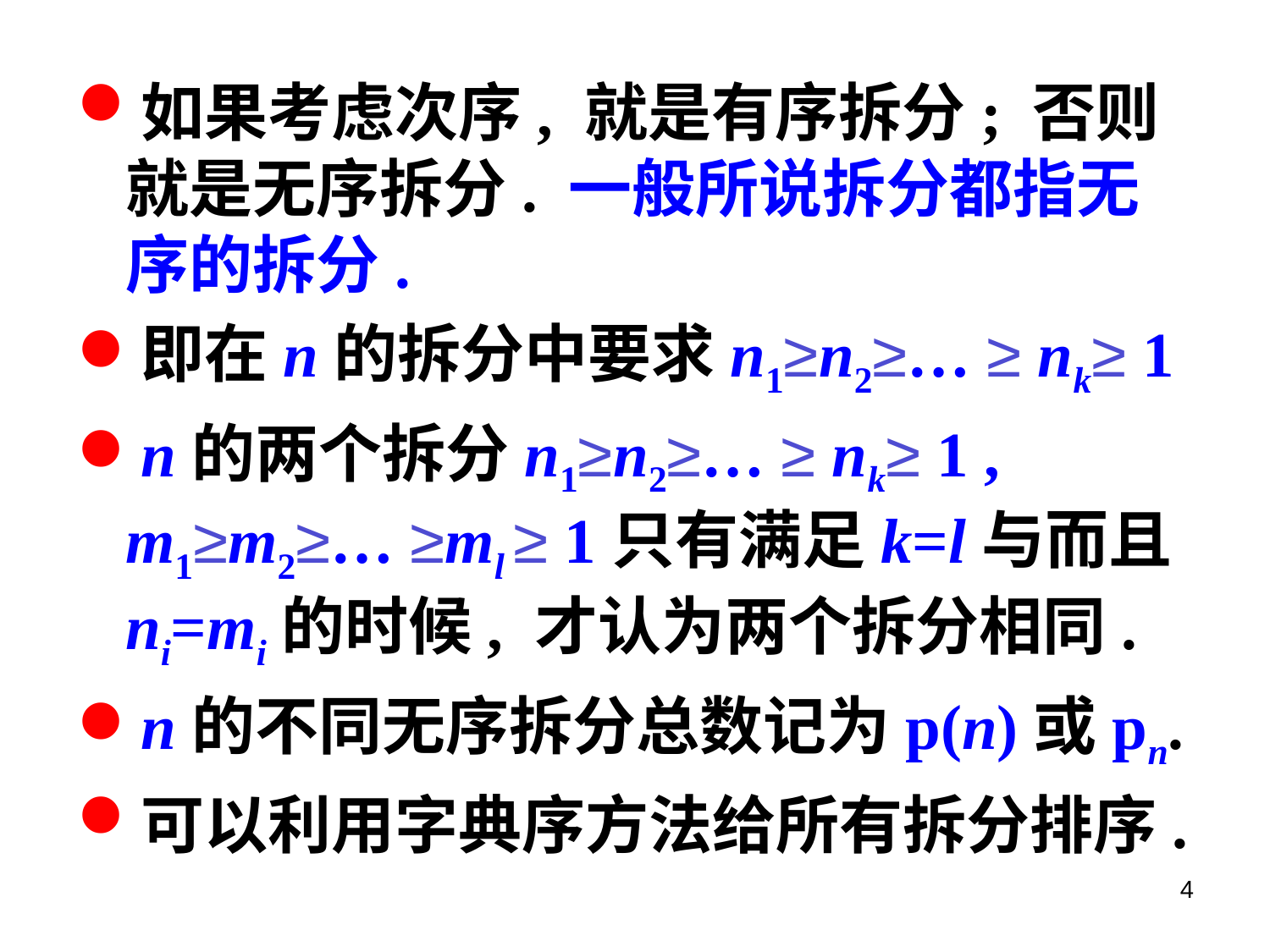

如果考虑次序, 就是有序拆分; 否则就是无序拆分. 一般所说拆分都指无序的拆分.
即在n的拆分中要求n1≥n2≥… ≥ nk≥ 1
n的两个拆分n1≥n2≥… ≥ nk≥ 1 , m1≥m2≥… ≥ml ≥ 1只有满足k=l与而且ni=mi的时候, 才认为两个拆分相同.
n的不同无序拆分总数记为p(n)或pn.
可以利用字典序方法给所有拆分排序.
4